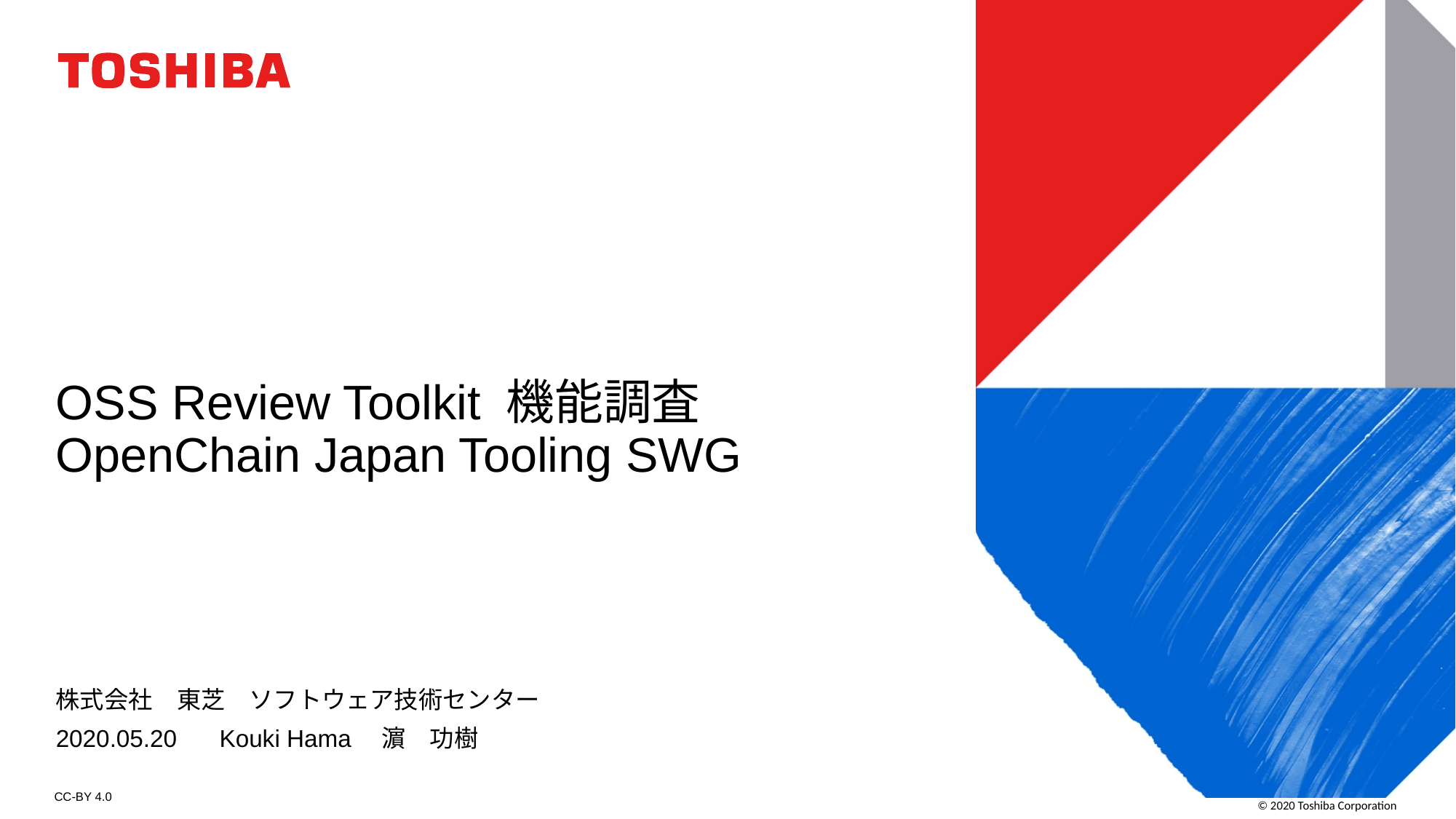

# OSS Review Toolkit 機能調査 OpenChain Japan Tooling SWG
株式会社　東芝　ソフトウェア技術センター
2020.05.20 　Kouki Hama　濵　功樹
CC-BY 4.0